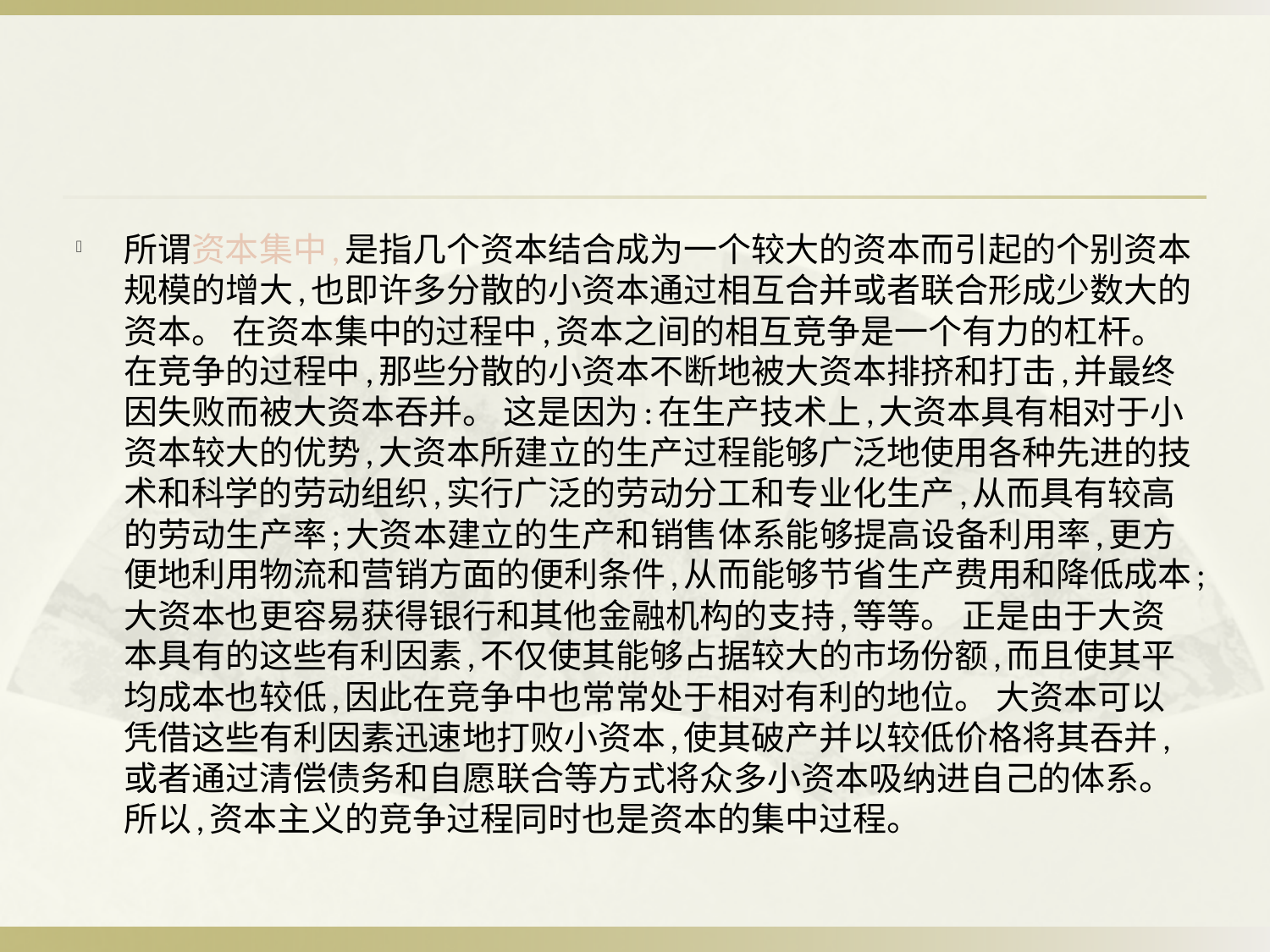

#
所谓资本集中,是指几个资本结合成为一个较大的资本而引起的个别资本规模的增大,也即许多分散的小资本通过相互合并或者联合形成少数大的资本。 在资本集中的过程中,资本之间的相互竞争是一个有力的杠杆。在竞争的过程中,那些分散的小资本不断地被大资本排挤和打击,并最终因失败而被大资本吞并。 这是因为:在生产技术上,大资本具有相对于小资本较大的优势,大资本所建立的生产过程能够广泛地使用各种先进的技术和科学的劳动组织,实行广泛的劳动分工和专业化生产,从而具有较高的劳动生产率;大资本建立的生产和销售体系能够提高设备利用率,更方便地利用物流和营销方面的便利条件,从而能够节省生产费用和降低成本;大资本也更容易获得银行和其他金融机构的支持,等等。 正是由于大资本具有的这些有利因素,不仅使其能够占据较大的市场份额,而且使其平均成本也较低,因此在竞争中也常常处于相对有利的地位。 大资本可以凭借这些有利因素迅速地打败小资本,使其破产并以较低价格将其吞并,或者通过清偿债务和自愿联合等方式将众多小资本吸纳进自己的体系。所以,资本主义的竞争过程同时也是资本的集中过程。